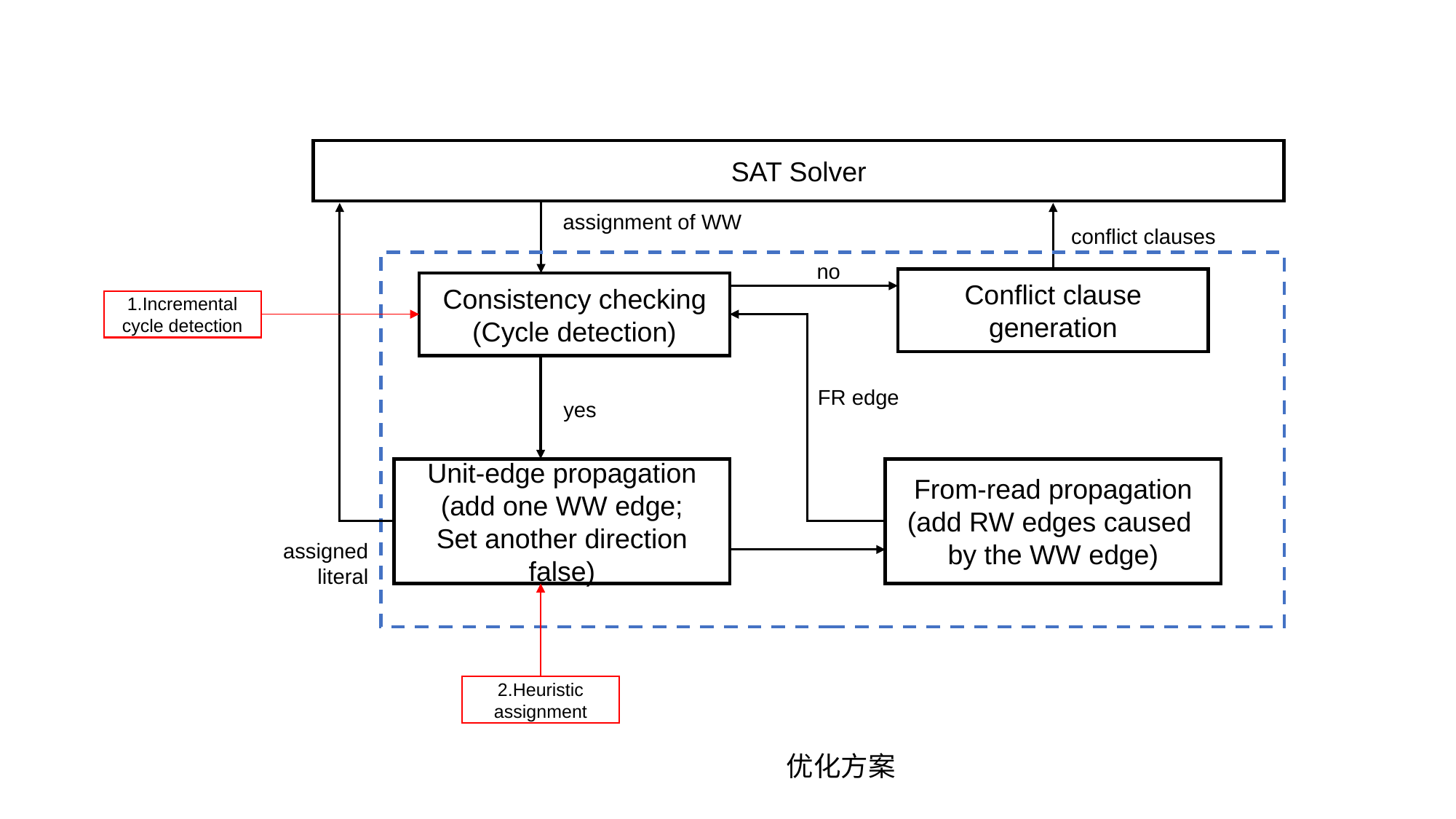

SAT Solver
assignment of WW
conflict clauses

no
Conflict clause generation
Consistency checking
(Cycle detection)
1.Incremental cycle detection
FR edge
yes
Unit-edge propagation
(add one WW edge;
Set another direction false)
From-read propagation
(add RW edges caused
by the WW edge)
assigned
literal
2.Heuristic assignment
优化方案